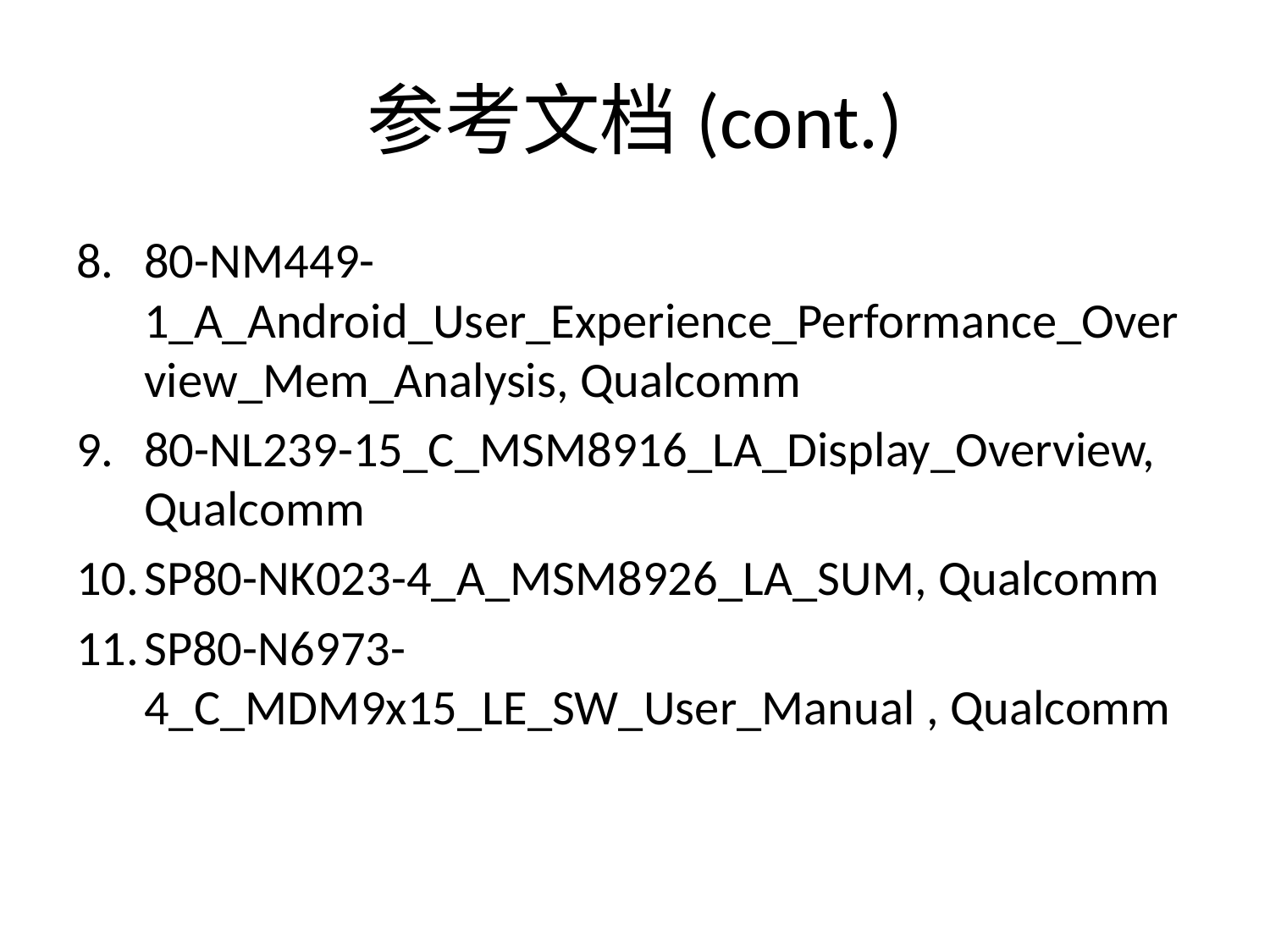

# 参考文档(cont.)
80-NM449-1_A_Android_User_Experience_Performance_Overview_Mem_Analysis, Qualcomm
80-NL239-15_C_MSM8916_LA_Display_Overview, Qualcomm
SP80-NK023-4_A_MSM8926_LA_SUM, Qualcomm
SP80-N6973-4_C_MDM9x15_LE_SW_User_Manual , Qualcomm